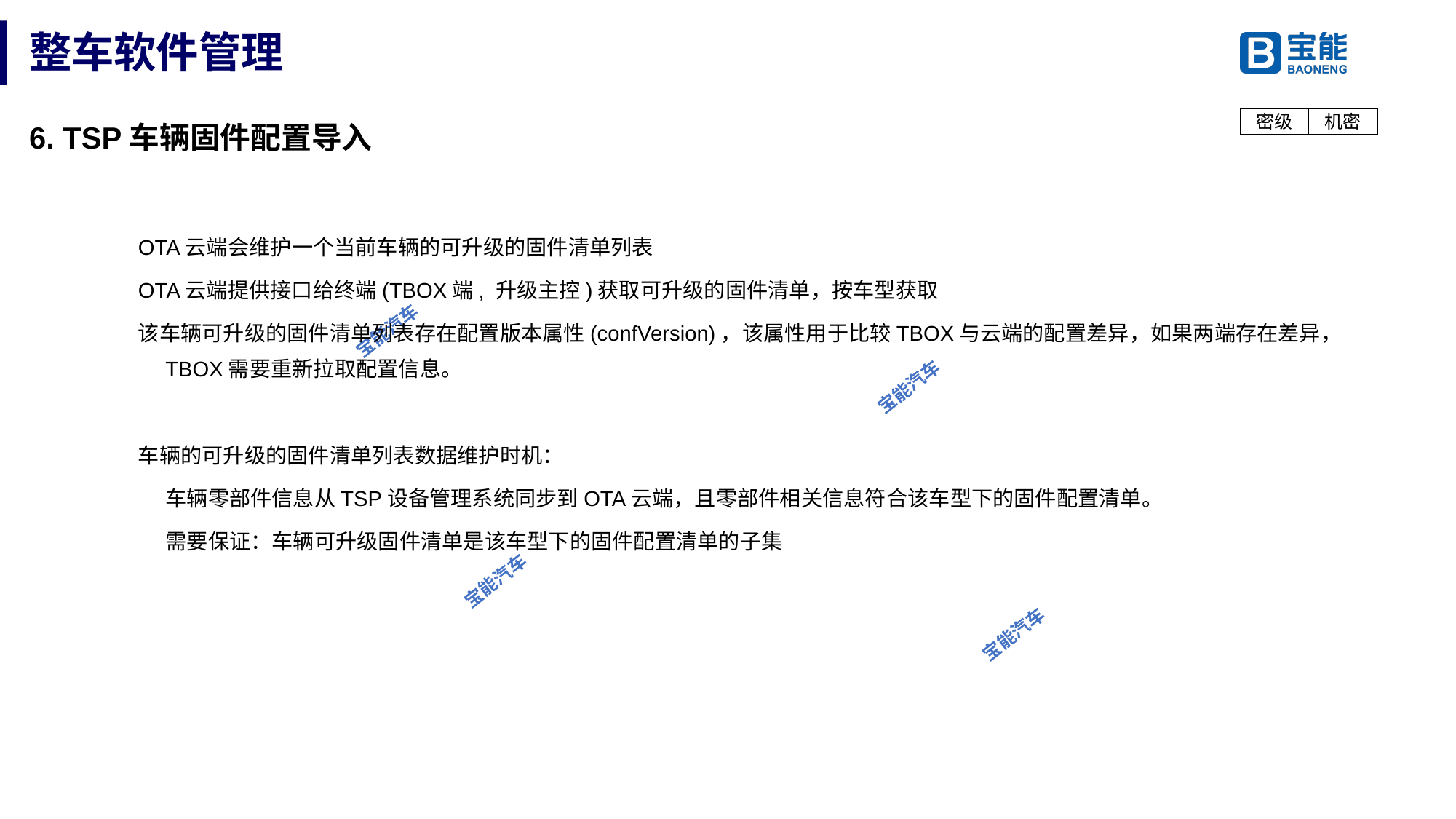

# 整车软件管理
6. TSP车辆固件配置导入
OTA云端会维护一个当前车辆的可升级的固件清单列表
OTA云端提供接口给终端(TBOX端, 升级主控)获取可升级的固件清单，按车型获取
该车辆可升级的固件清单列表存在配置版本属性(confVersion)，该属性用于比较TBOX与云端的配置差异，如果两端存在差异，TBOX需要重新拉取配置信息。

车辆的可升级的固件清单列表数据维护时机：
车辆零部件信息从TSP设备管理系统同步到OTA云端，且零部件相关信息符合该车型下的固件配置清单。
需要保证：车辆可升级固件清单是该车型下的固件配置清单的子集
11